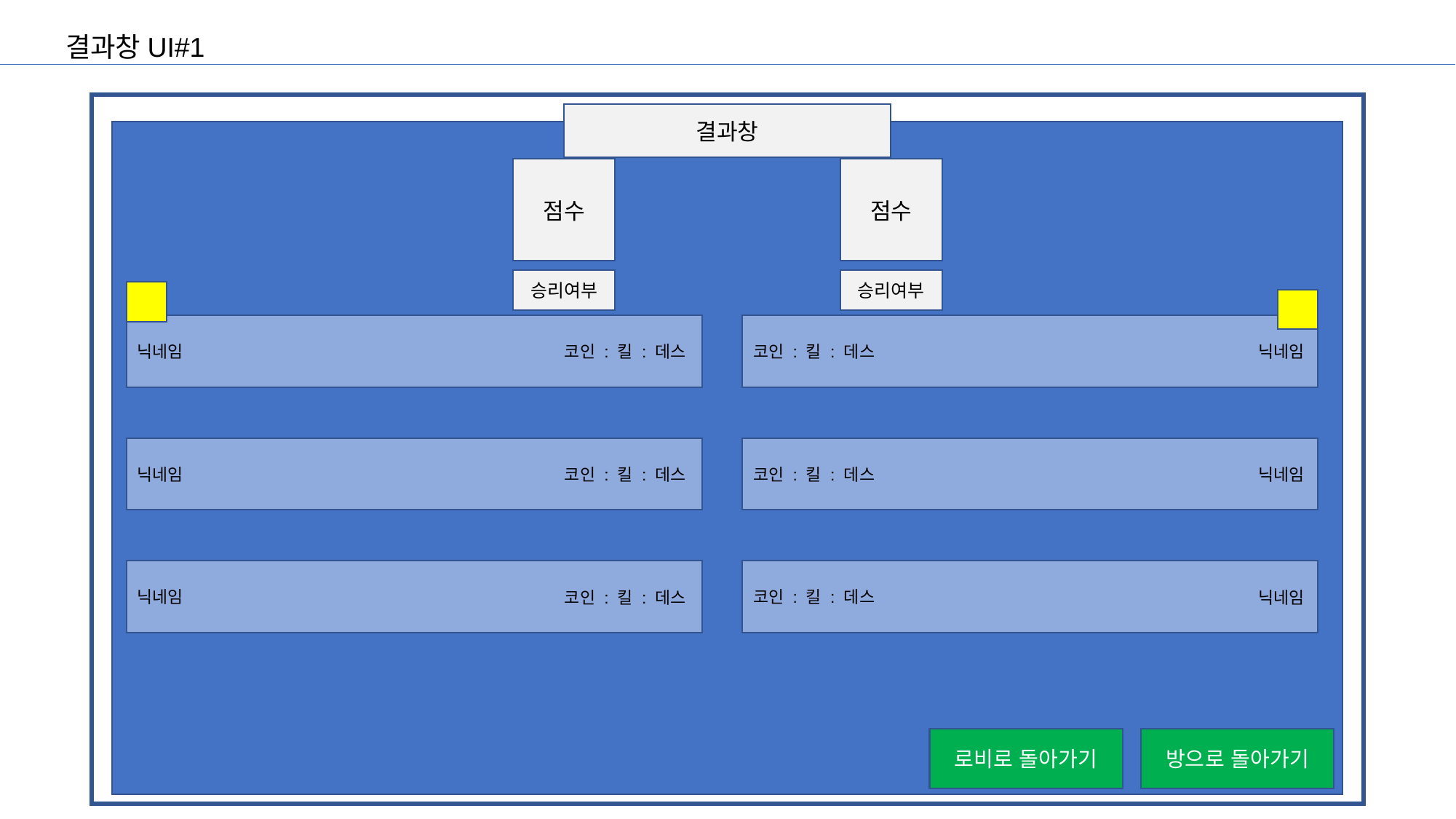

결과창UI#1

결과창

점수
점수
승리여부
승리여부

닉네임
코인 : 킬 : 데스
코인 : 킬 : 데스
닉네임
코인 : 킬 : 데스
닉네임
닉네임
코인 : 킬 : 데스
닉네임
코인 : 킬 : 데스
코인 : 킬 : 데스
닉네임
로비로 돌아가기
방으로 돌아가기